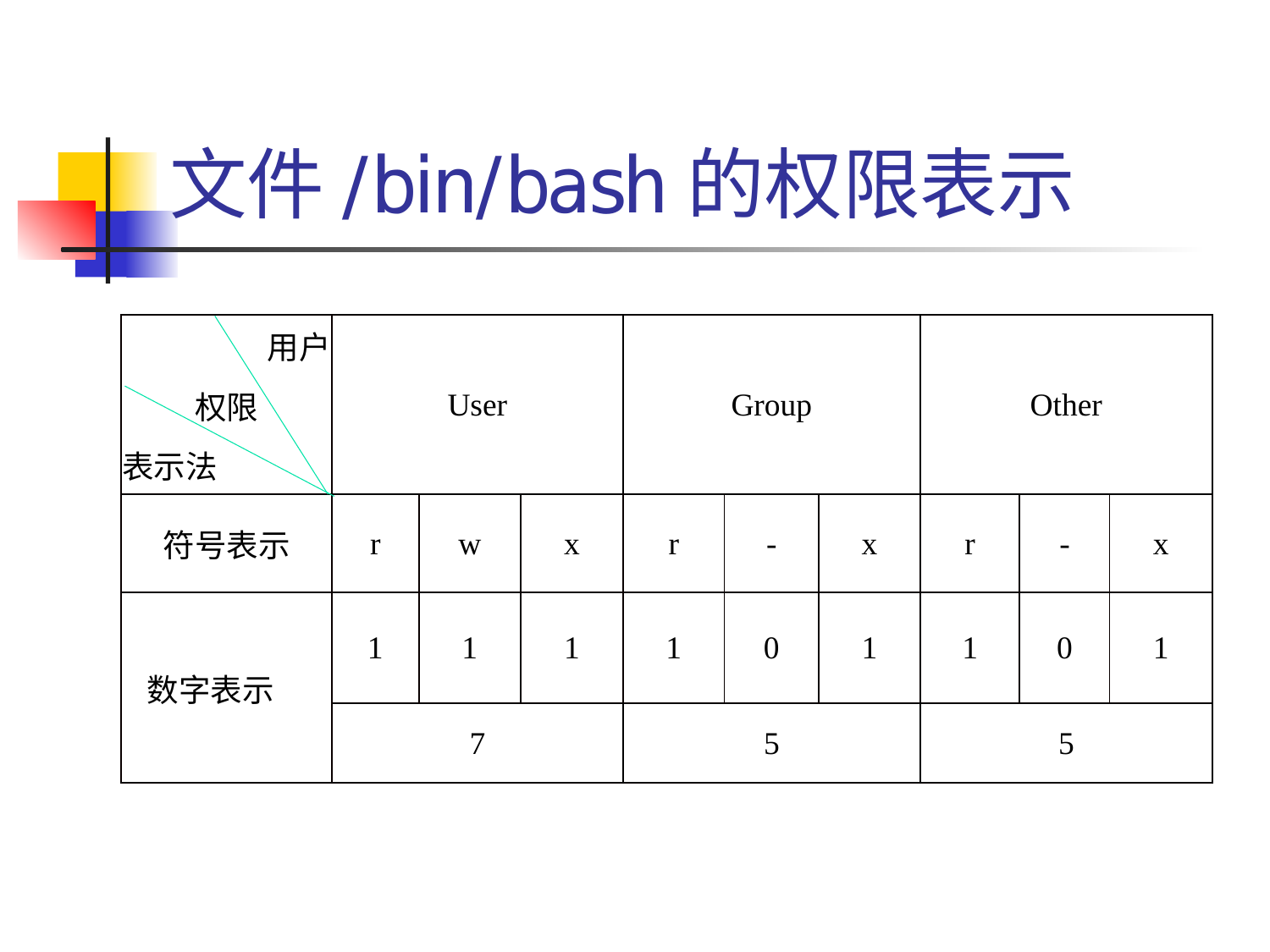

# 文件/bin/bash的权限表示

| 用户 | User |  |  | Group |  |  | Other |  |  |
| --- | --- | --- | --- | --- | --- | --- | --- | --- | --- |
| 权限 |  |  |  |  |  |  |  |  |  |
| 表示法 |  |  |  |  |  |  |  |  |  |
| 符号表示 | r | w | x | r | - | x | r | - | x |
| 数字表示 | 1 | 1 | 1 | 1 | 0 | 1 | 1 | 0 | 1 |
|  | 7 |  |  | 5 |  |  | 5 |  |  |